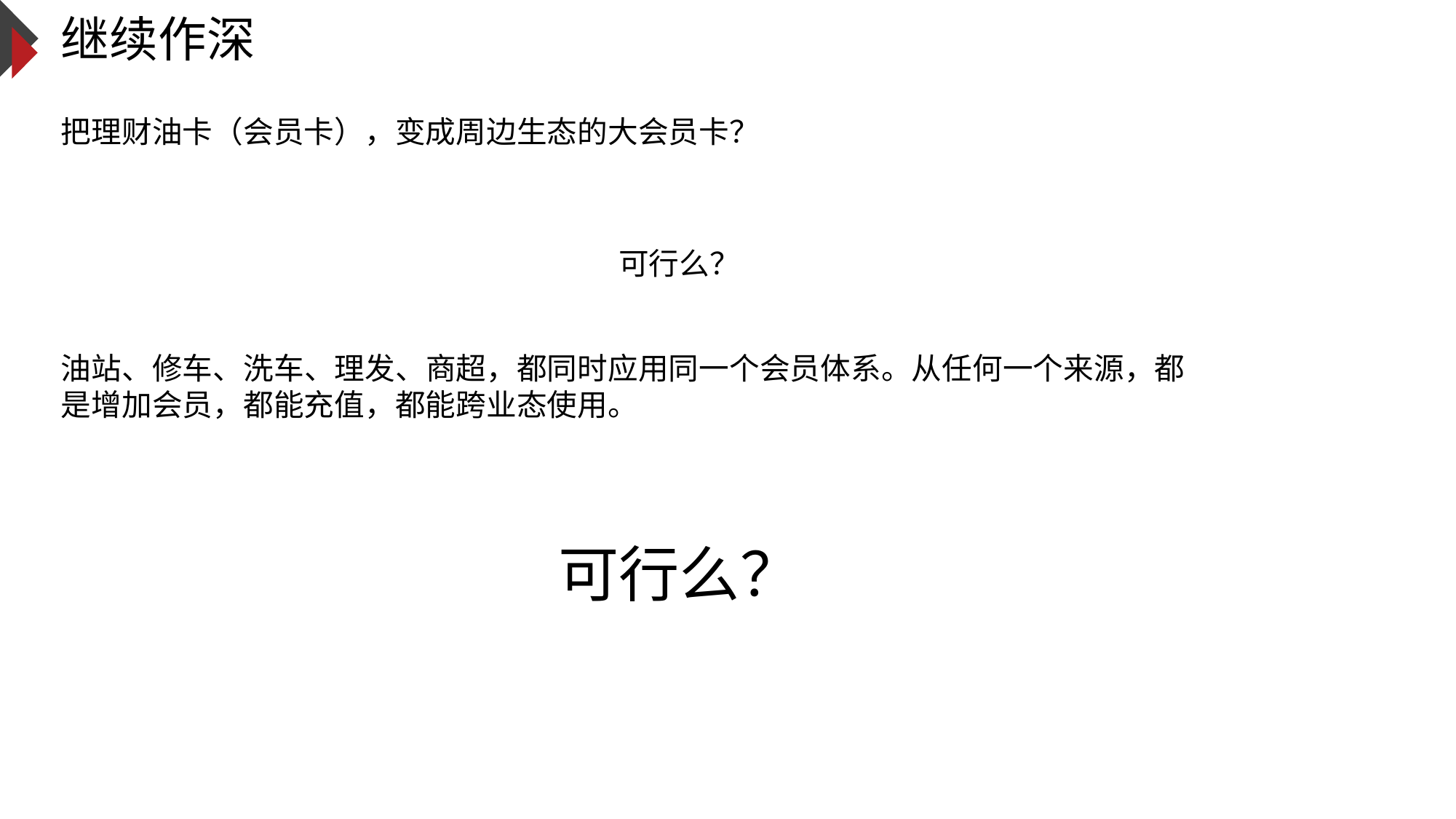

# 继续作深
把理财油卡（会员卡），变成周边生态的大会员卡？
可行么？
油站、修车、洗车、理发、商超，都同时应用同一个会员体系。从任何一个来源，都是增加会员，都能充值，都能跨业态使用。
可行么？